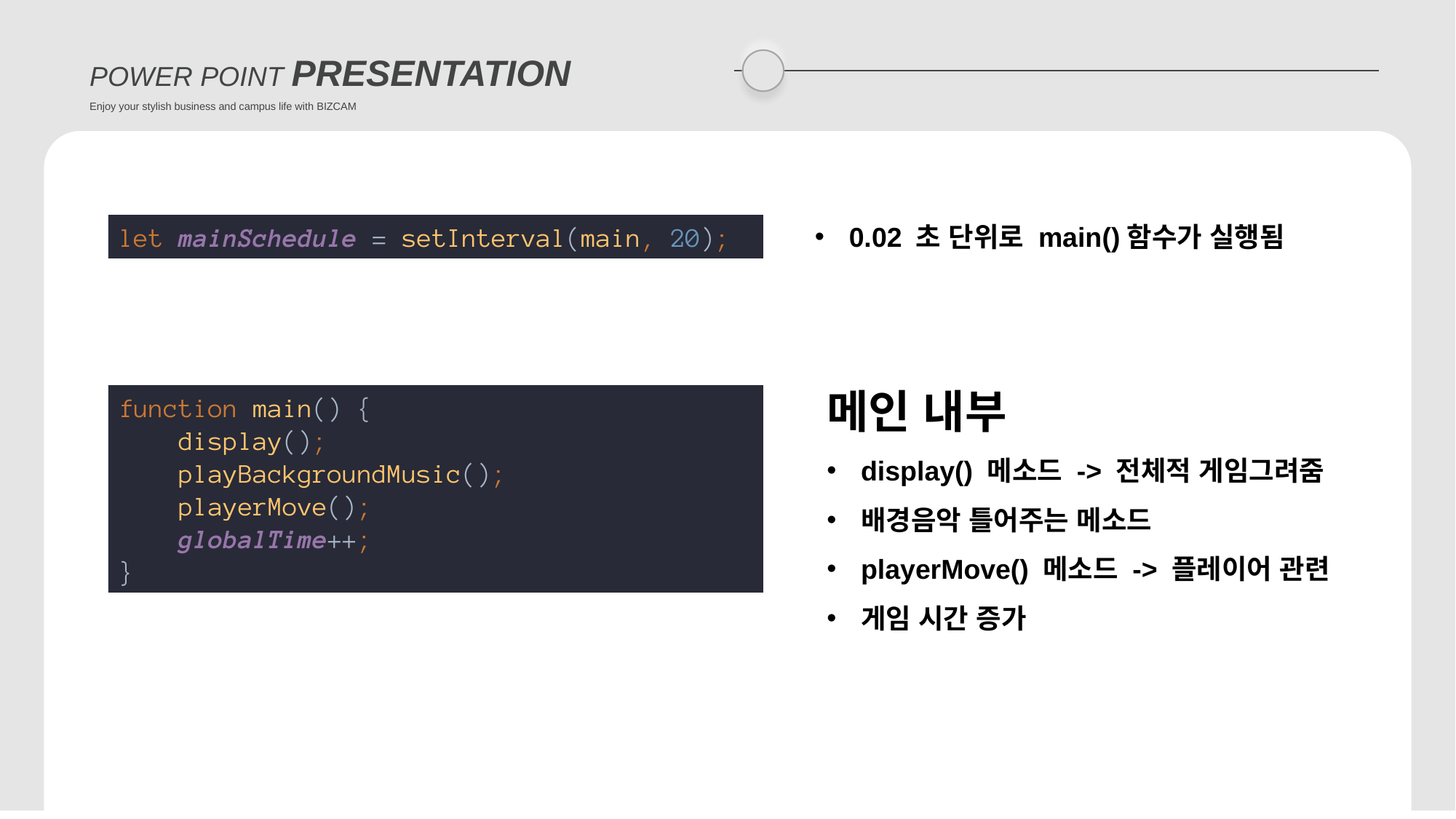

POWER POINT PRESENTATION
Enjoy your stylish business and campus life with BIZCAM

let mainSchedule = setInterval(main, 20);
0.02 초 단위로 main()함수가 실행됨
메인 내부
display() 메소드 -> 전체적 게임그려줌
배경음악 틀어주는 메소드
playerMove() 메소드 -> 플레이어 관련
게임 시간 증가
function main() {
    display();
    playBackgroundMusic();
    playerMove();
    globalTime++;
}